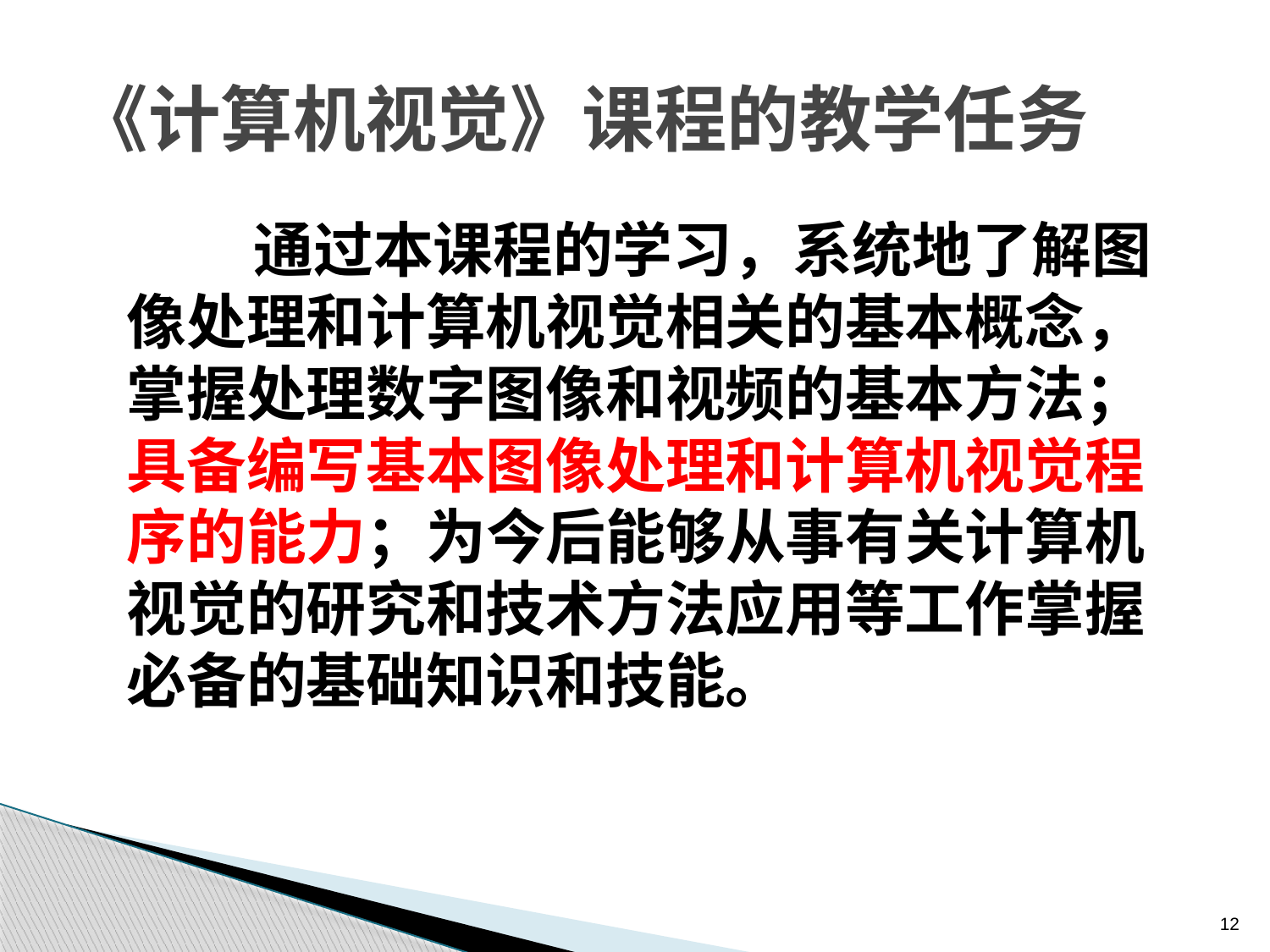

# 《计算机视觉》课程的教学任务
		通过本课程的学习，系统地了解图像处理和计算机视觉相关的基本概念，掌握处理数字图像和视频的基本方法；具备编写基本图像处理和计算机视觉程序的能力；为今后能够从事有关计算机视觉的研究和技术方法应用等工作掌握必备的基础知识和技能。
12